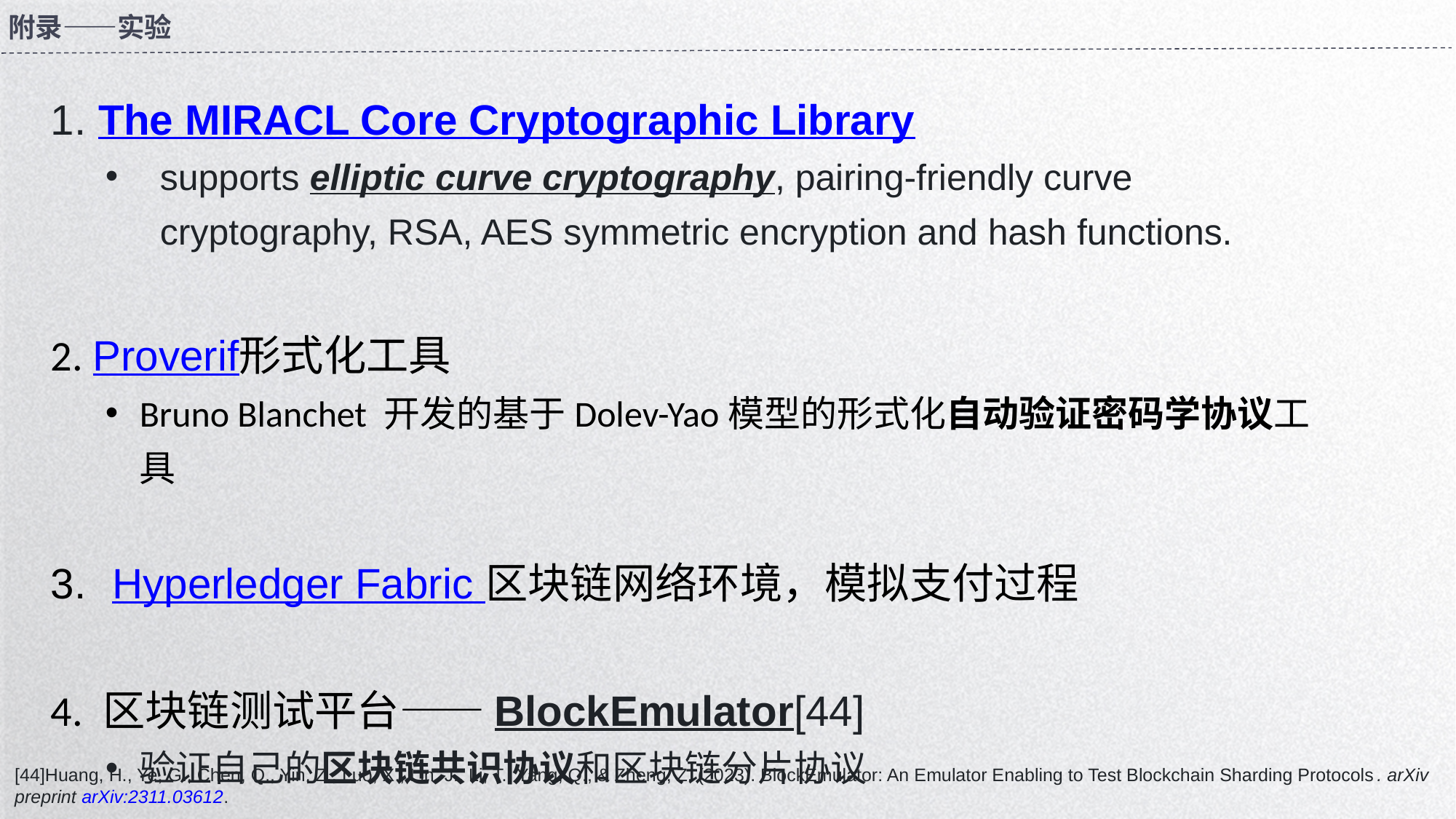

附录——实验
1. The MIRACL Core Cryptographic Library
supports elliptic curve cryptography, pairing-friendly curve cryptography, RSA, AES symmetric encryption and hash functions.

2. Proverif形式化工具
Bruno Blanchet 开发的基于Dolev-Yao模型的形式化自动验证密码学协议工具

Hyperledger Fabric 区块链网络环境，模拟支付过程

4. 区块链测试平台——BlockEmulator[44]
验证自己的区块链共识协议和区块链分片协议

[44]Huang, H., Ye, G., Chen, Q., Yin, Z., Luo, X., Lin, J., Li, T., Yang, Q., & Zheng, Z. (2023). BlockEmulator: An Emulator Enabling to Test Blockchain Sharding Protocols. arXiv preprint arXiv:2311.03612.